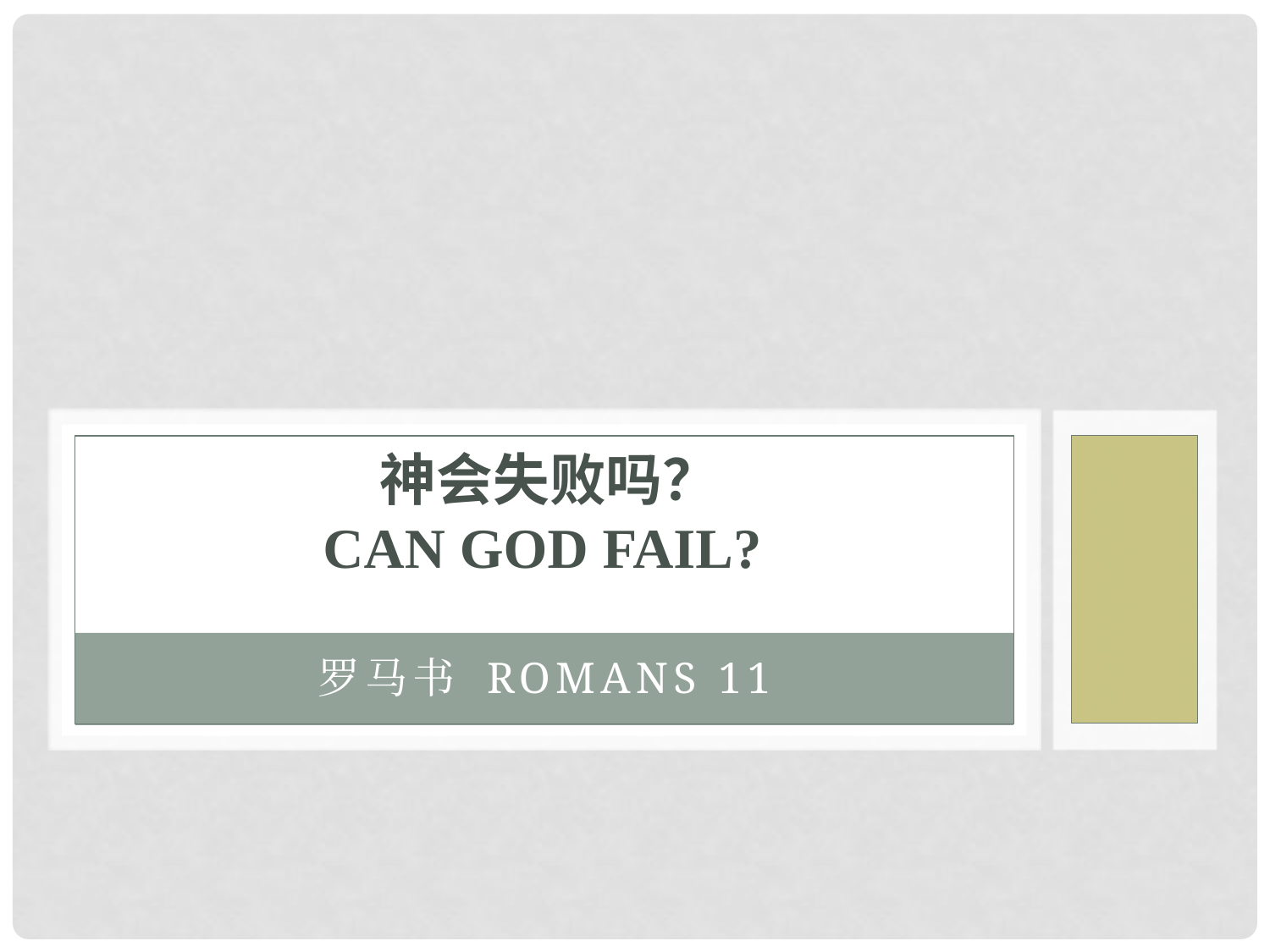

# 神会失败吗？ Can GOD fail?
罗马书 Romans 11